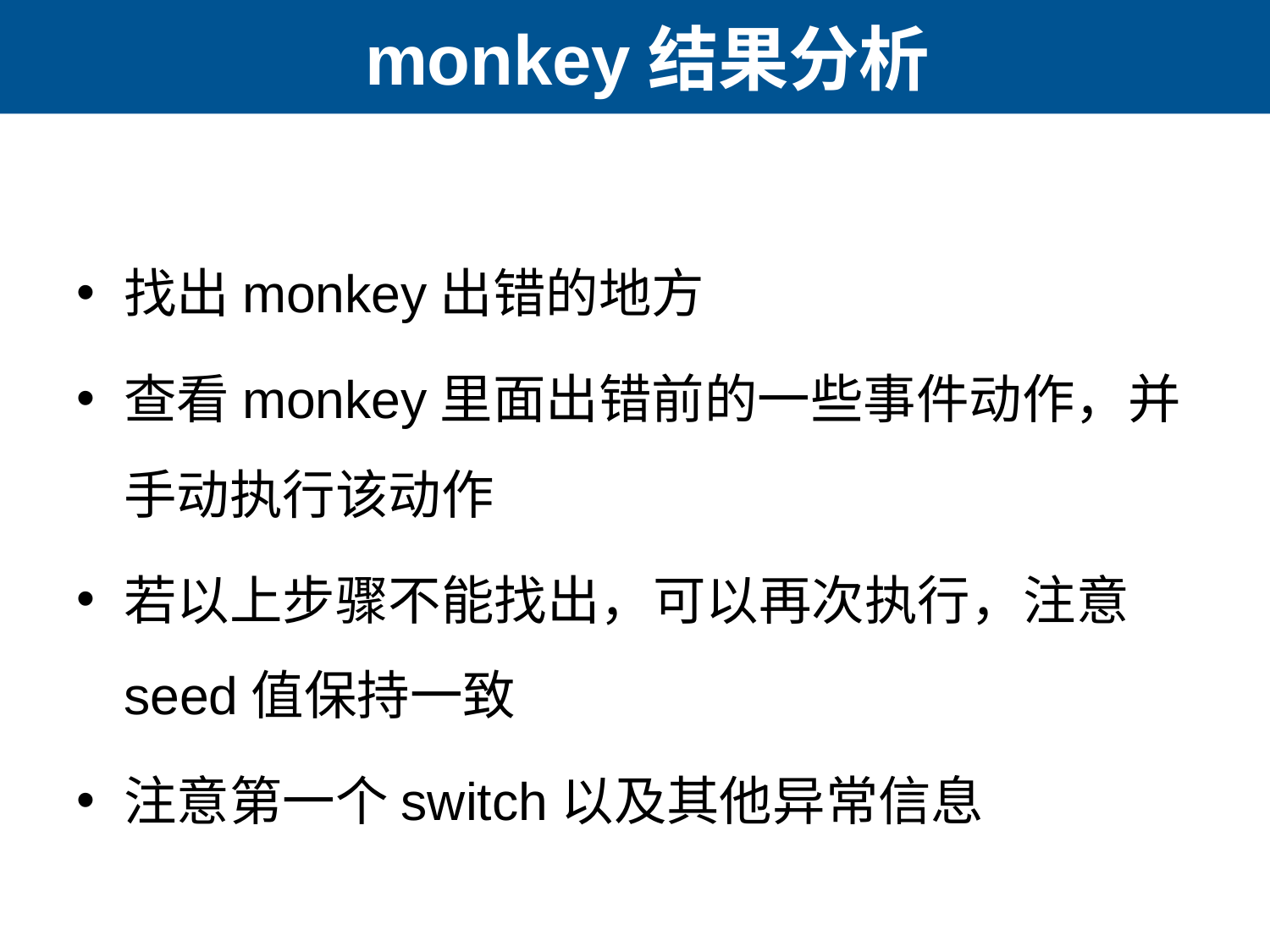

# monkey结果分析
找出monkey出错的地方
查看monkey里面出错前的一些事件动作，并手动执行该动作
若以上步骤不能找出，可以再次执行，注意seed值保持一致
注意第一个switch以及其他异常信息